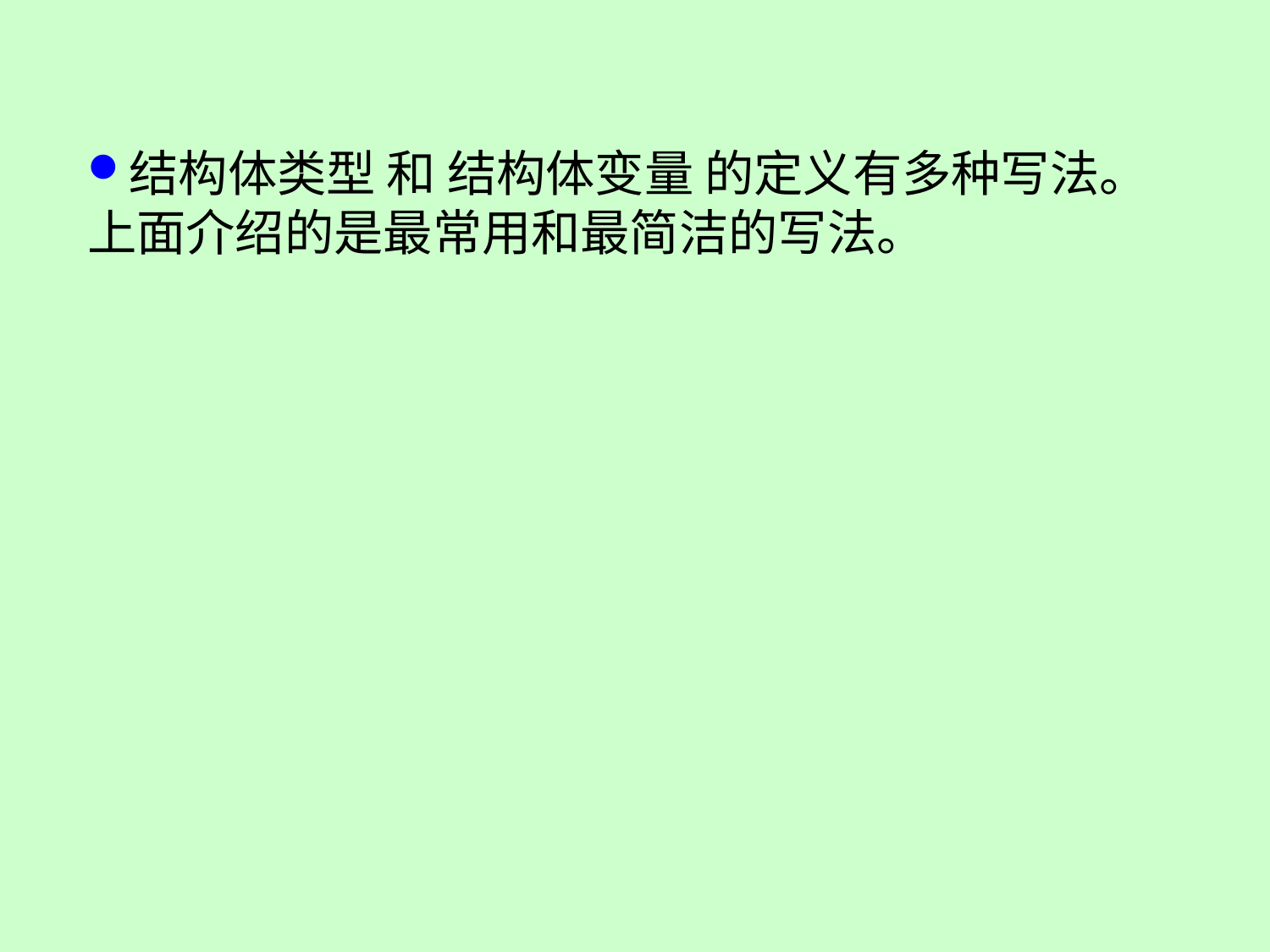

结构体类型 和 结构体变量 的定义有多种写法。
上面介绍的是最常用和最简洁的写法。
19